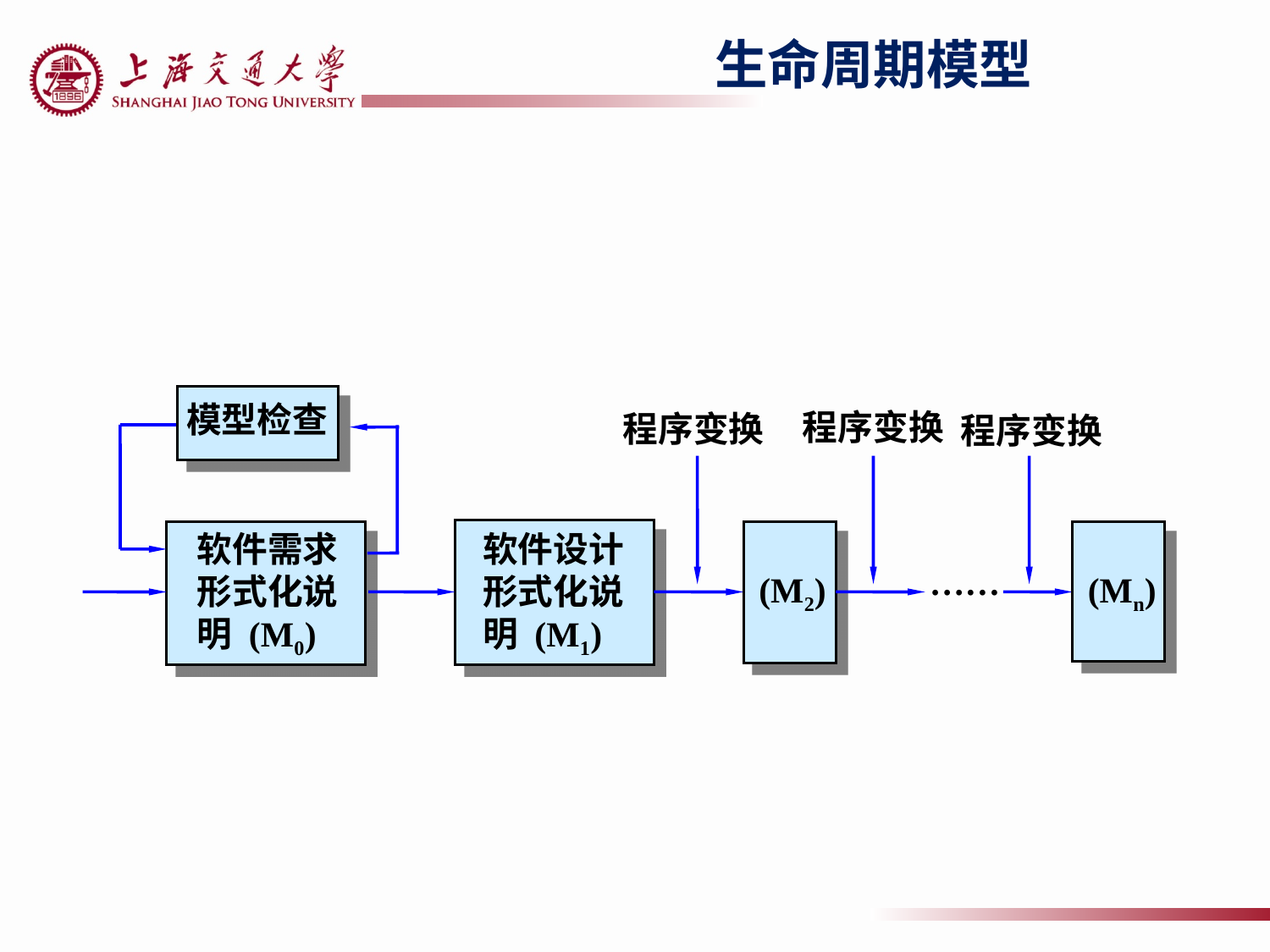

生命周期模型

模型检查
程序变换

软件需求
形式化说
明 (M0)
软件设计
形式化说
明 (M1)

……
(M2)
(Mn)

程序变换
程序变换